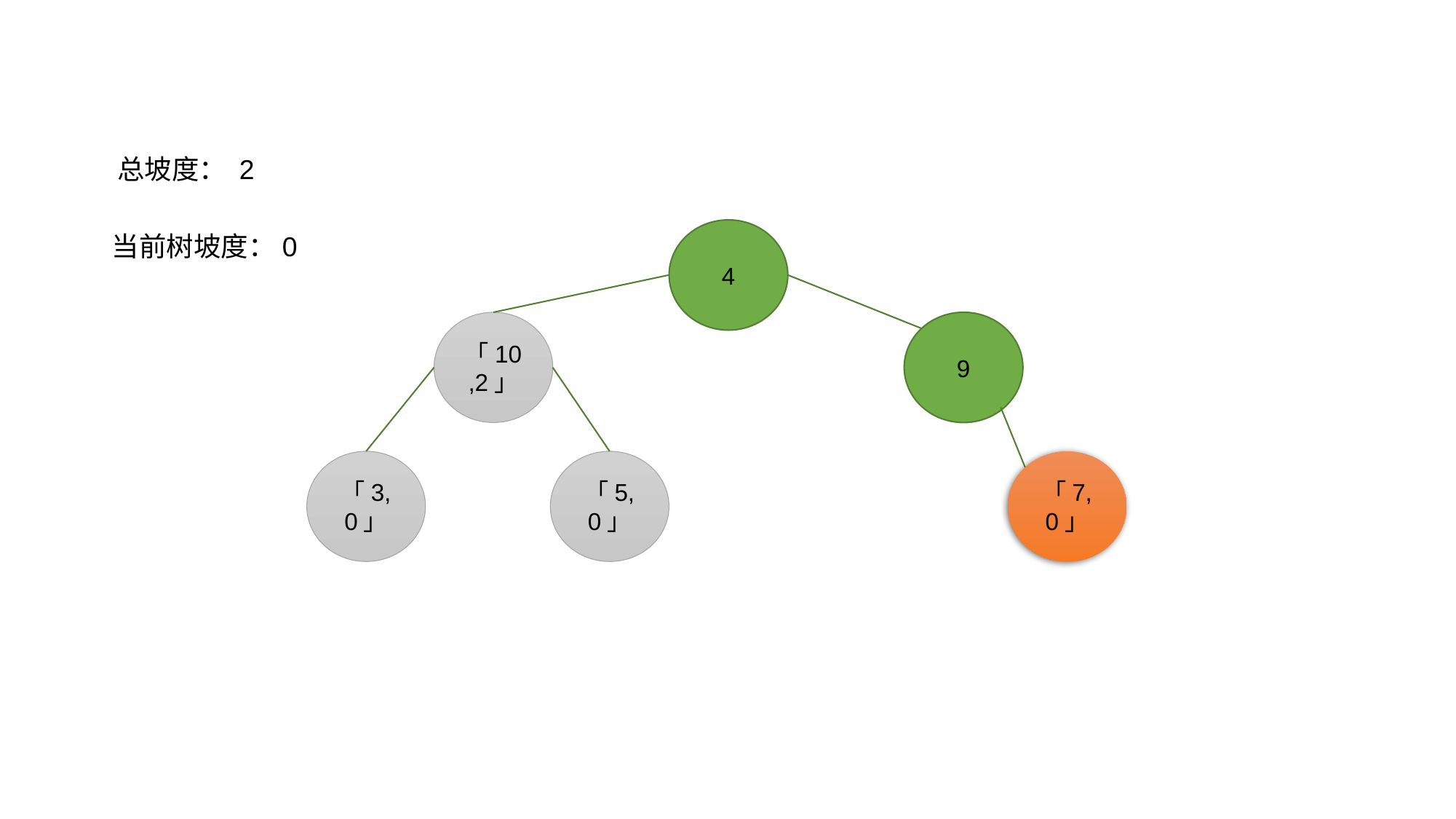

总坡度： 2
4
当前树坡度：0
「10,2」
9
「7,0」
「3,0」
「5,0」